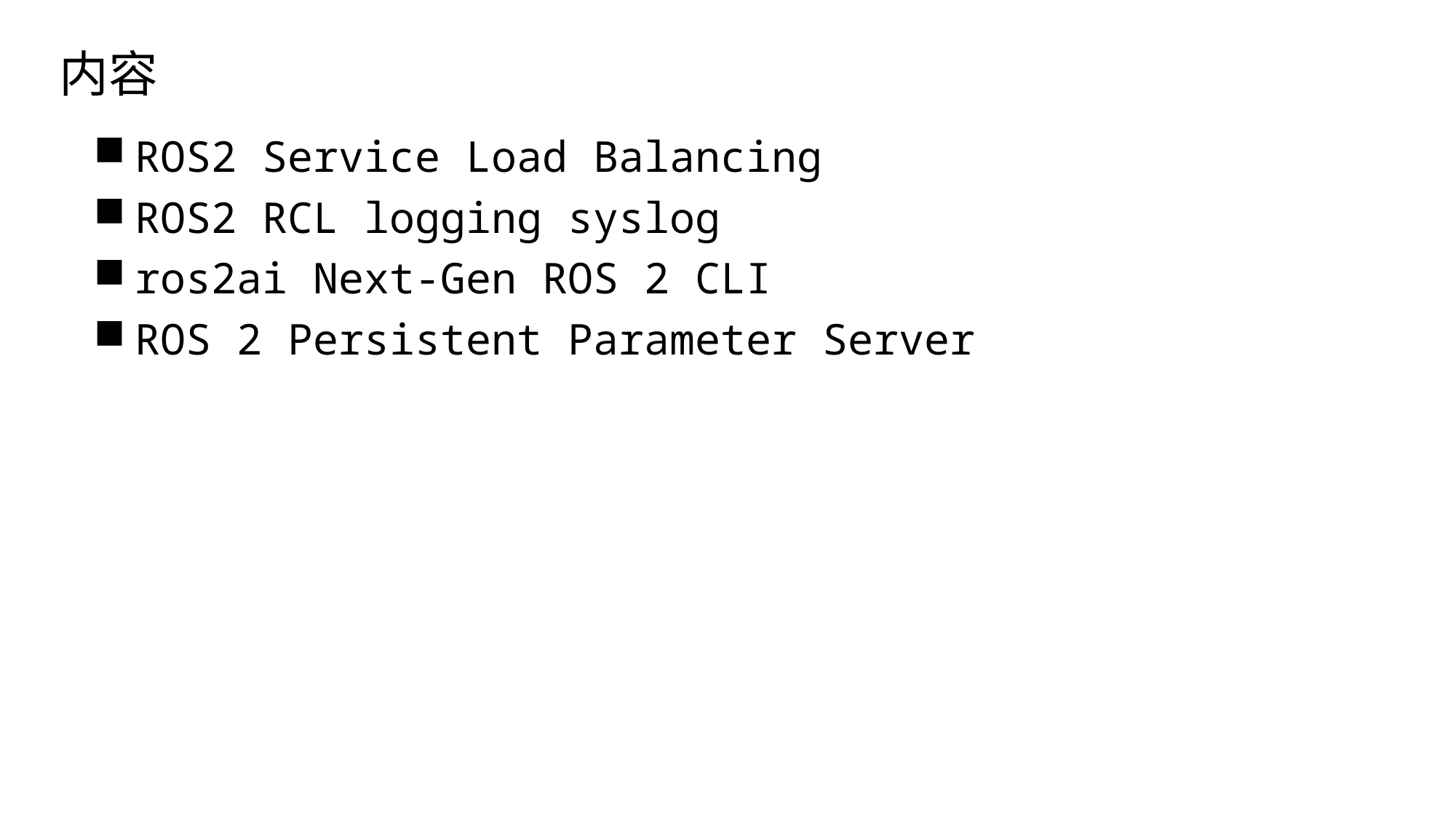

# 内容
ROS2 Service Load Balancing
ROS2 RCL logging syslog
ros2ai Next-Gen ROS 2 CLI
ROS 2 Persistent Parameter Server